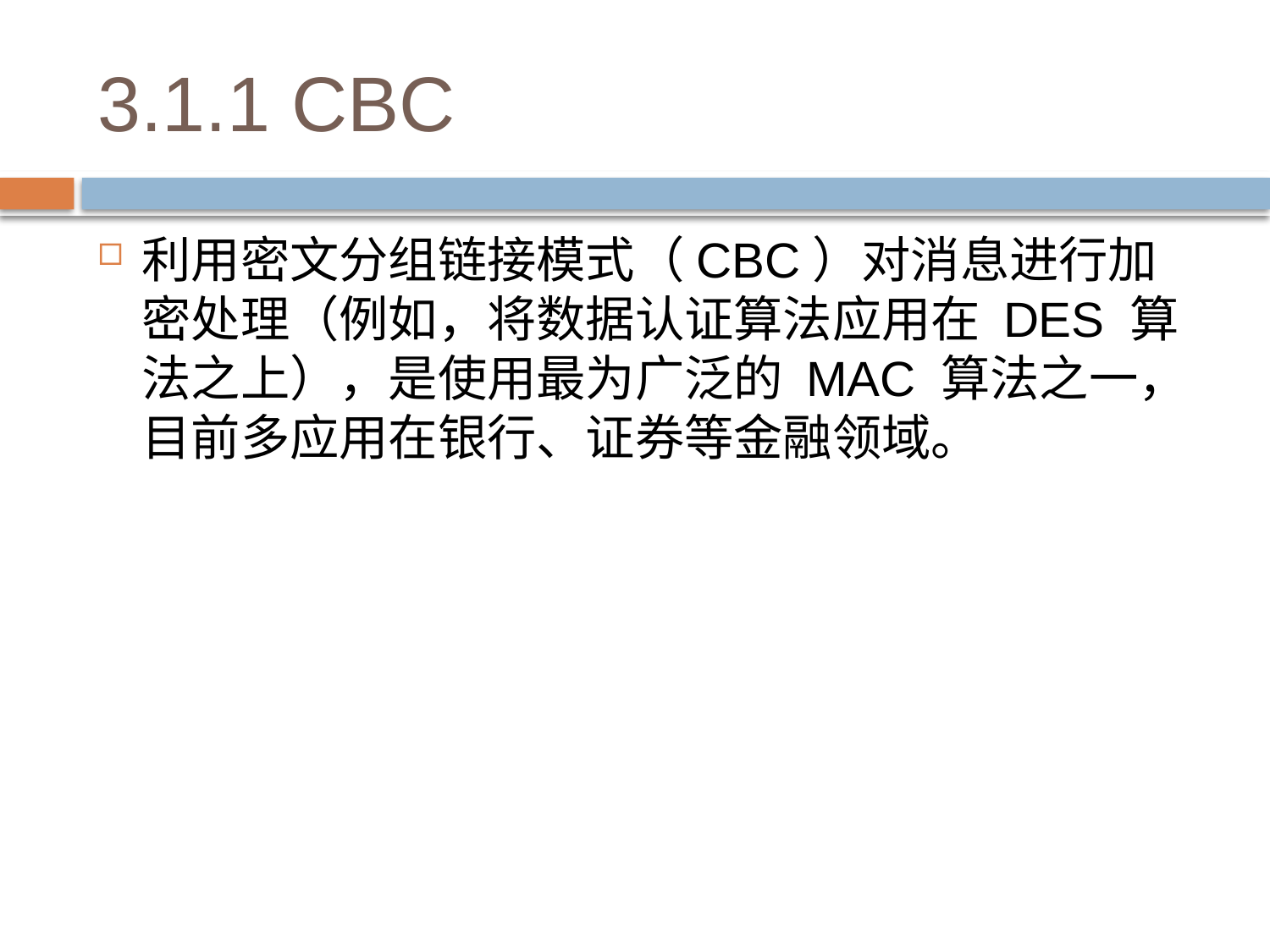

# 3.1.1 CBC
利用密文分组链接模式（CBC）对消息进行加密处理（例如，将数据认证算法应用在 DES 算法之上），是使用最为广泛的 MAC 算法之一，目前多应用在银行、证券等金融领域。